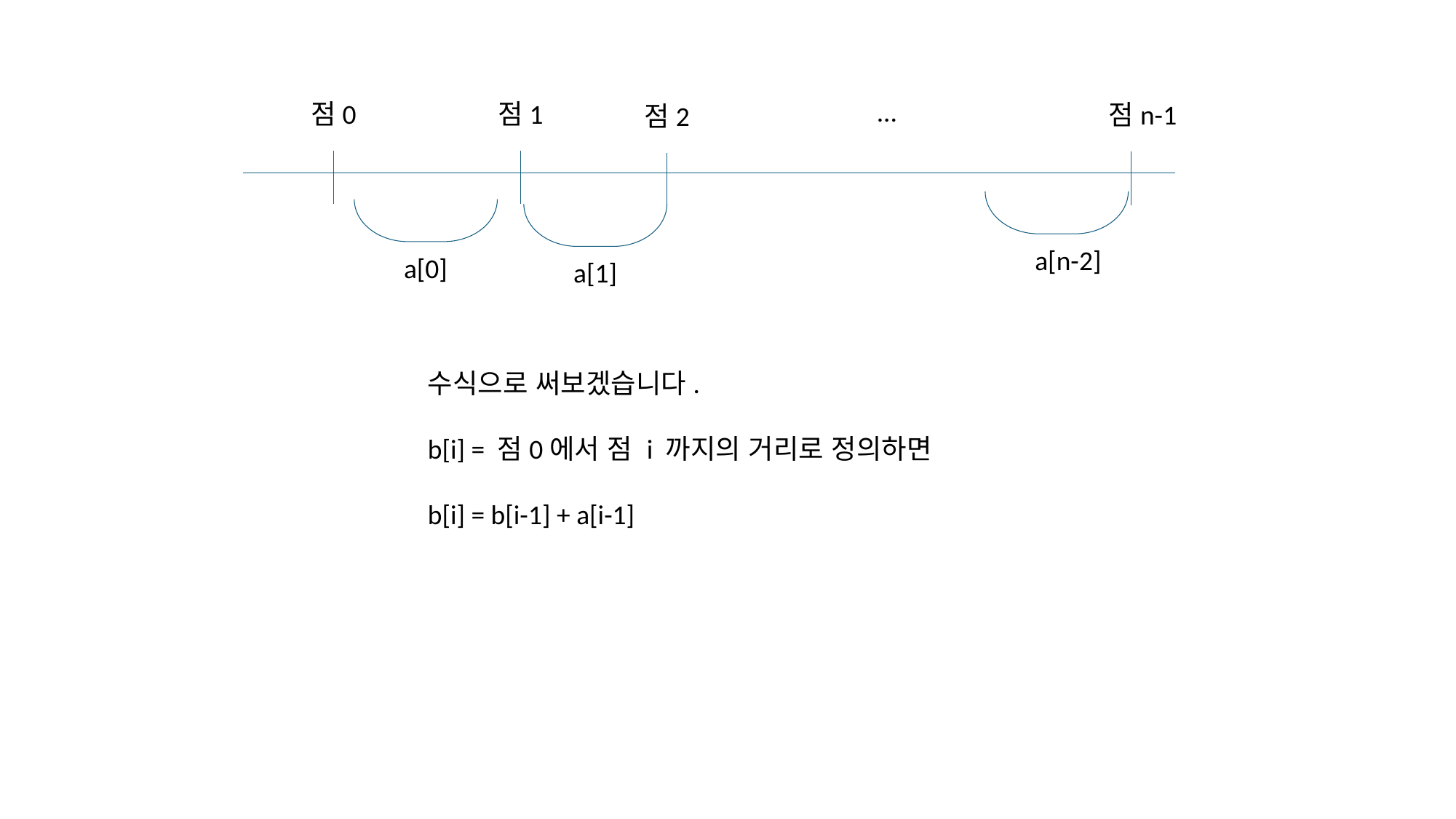

...
점0
점1
점n-1
점2

a[n-2]
a[0]
a[1]
수식으로 써보겠습니다.

b[i] = 점0에서 점 i 까지의 거리로 정의하면

b[i] = b[i-1] + a[i-1]